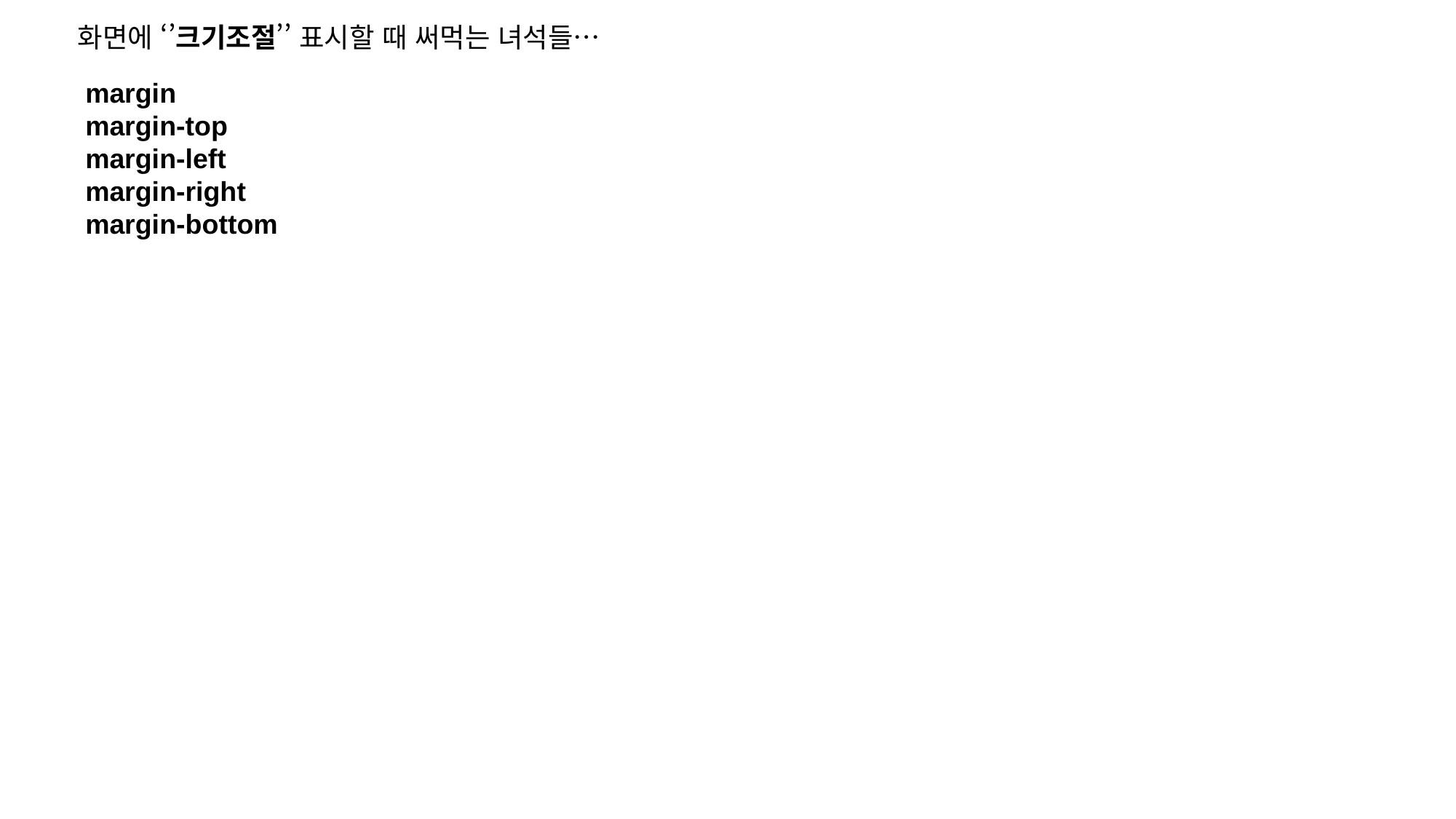

화면에 ‘’크기조절’’ 표시할 때 써먹는 녀석들…
margin
margin-top
margin-left
margin-right
margin-bottom